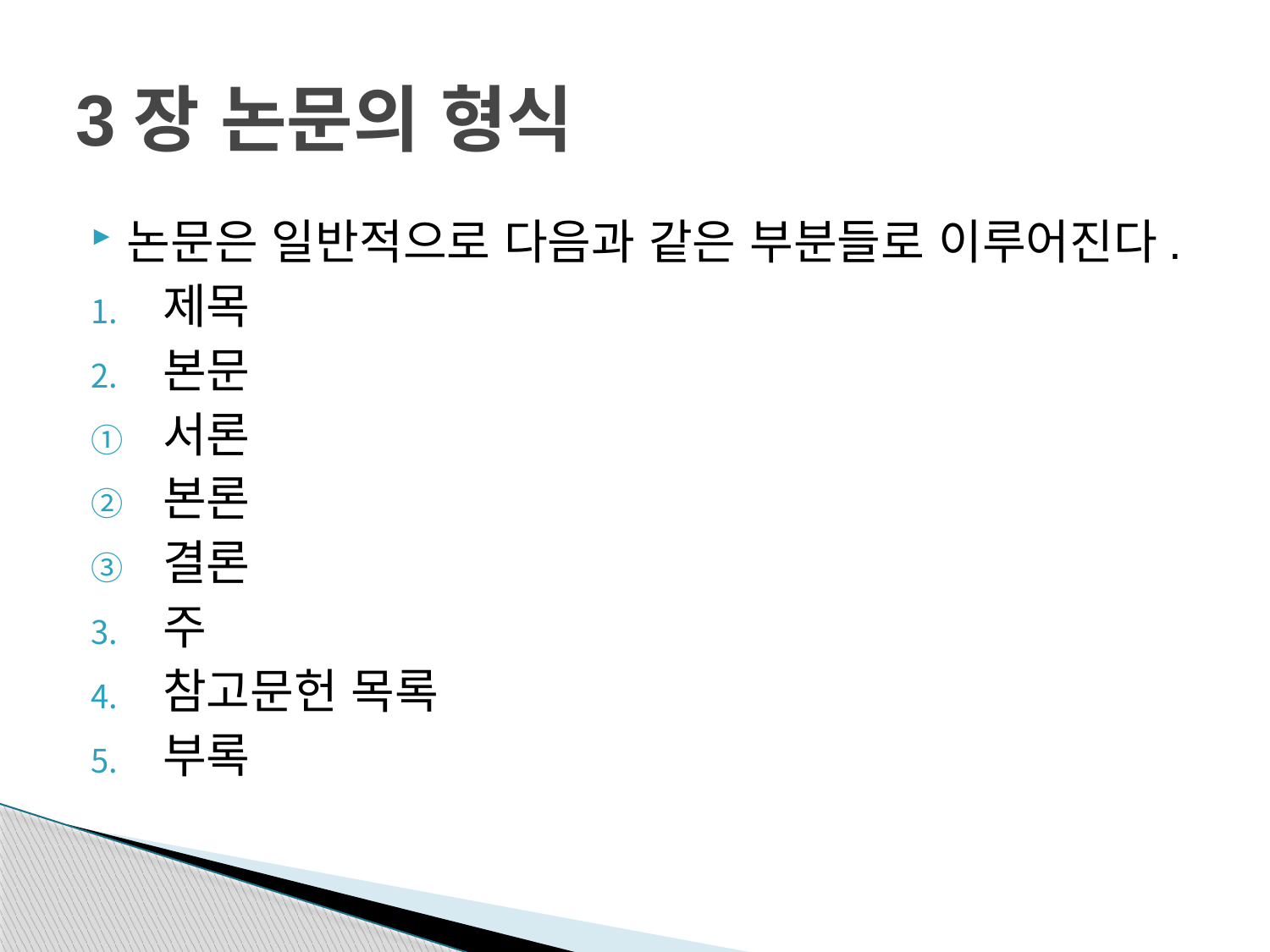

# 3장 논문의 형식
논문은 일반적으로 다음과 같은 부분들로 이루어진다.
제목
본문
서론
본론
결론
주
참고문헌 목록
부록